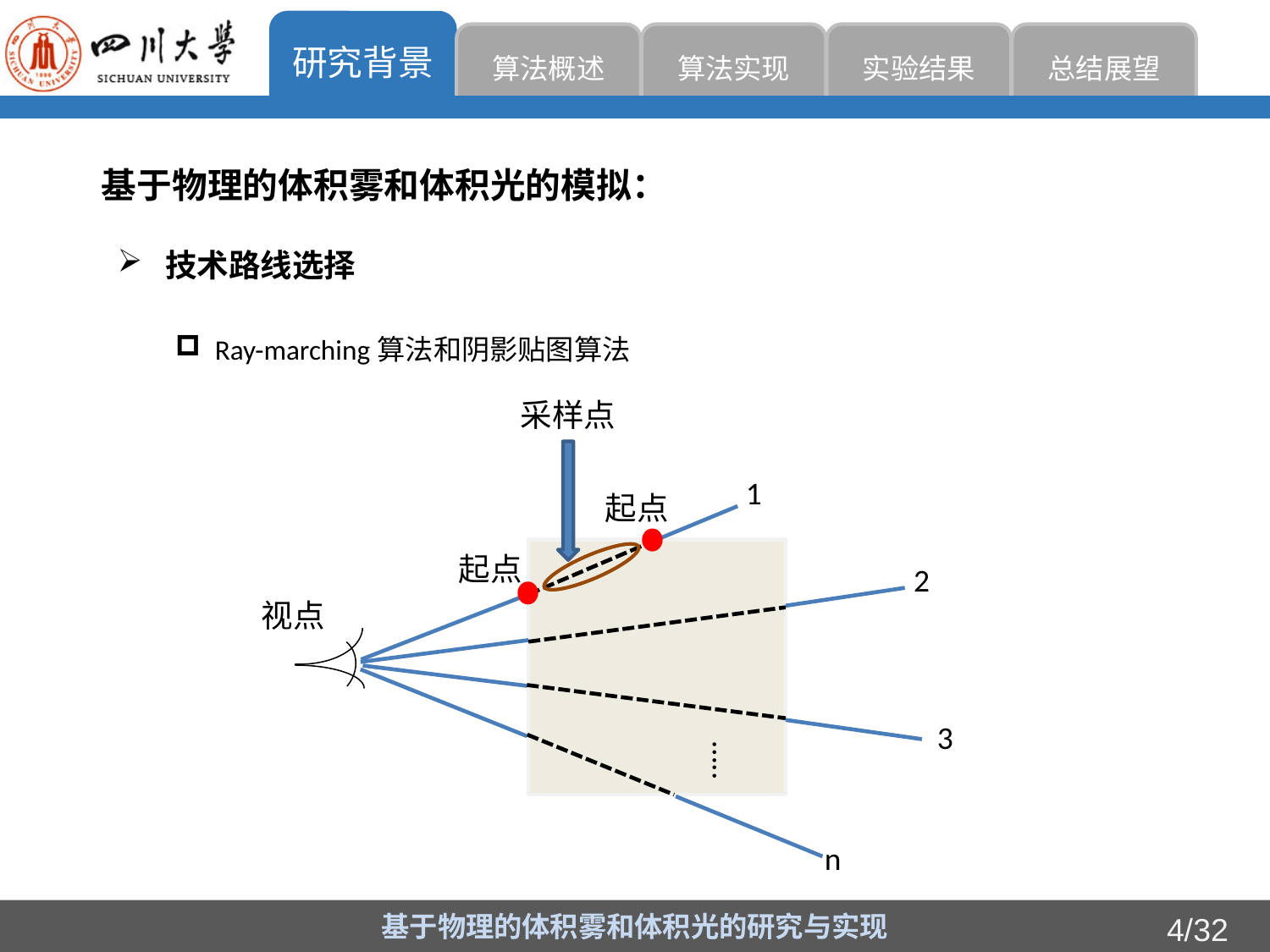

研究背景
算法概述
算法实现
实验结果
总结展望

基于物理的体积雾和体积光的模拟：

技术路线选择
Ray-marching算法和阴影贴图算法
采样点

1
起点

起点
2

视点
3
…..
n
基于物理的体积雾和体积光的研究与实现
4/32